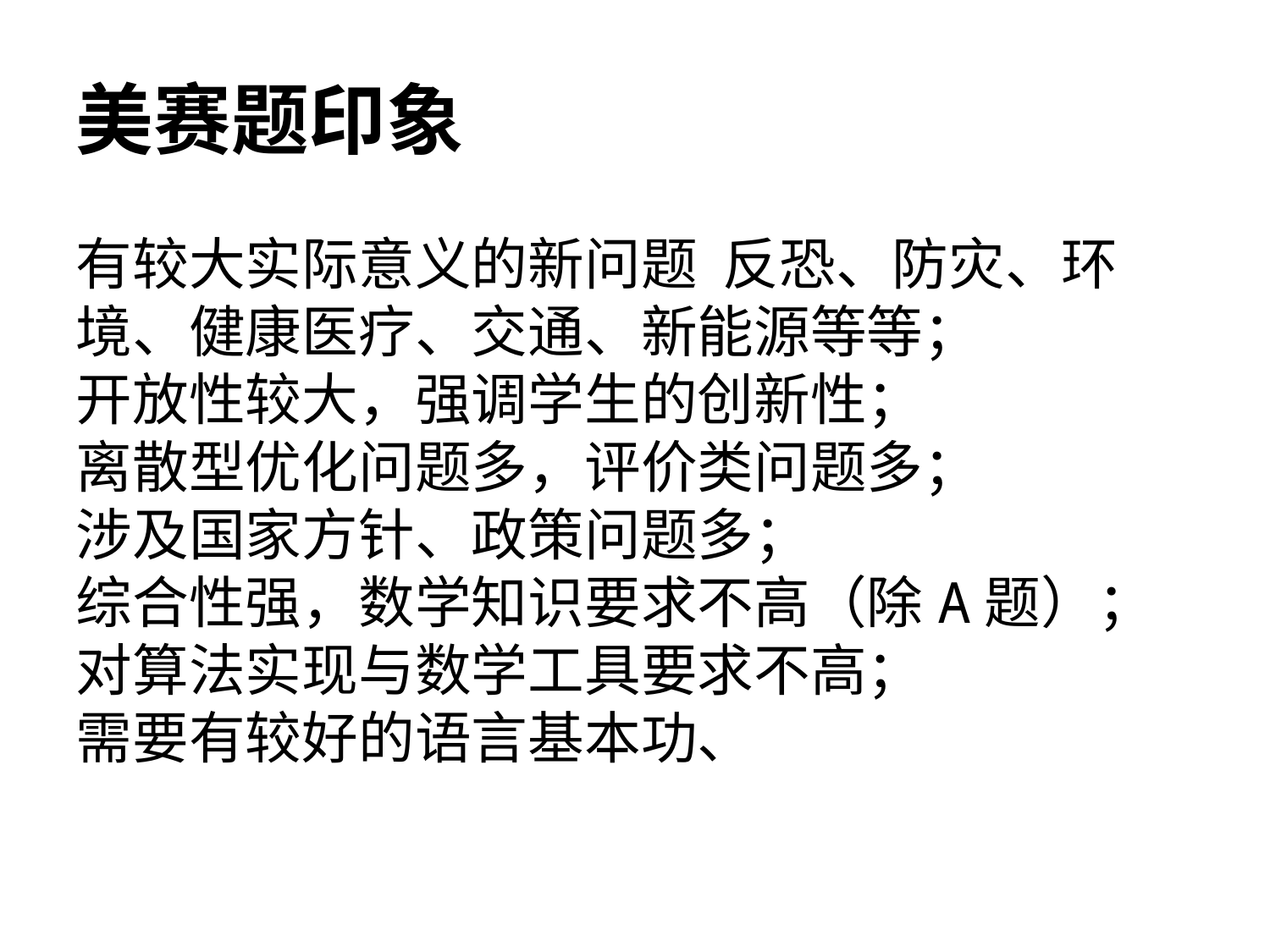

# 美赛题印象
有较大实际意义的新问题  反恐、防灾、环境、健康医疗、交通、新能源等等；
开放性较大，强调学生的创新性；
离散型优化问题多，评价类问题多；
涉及国家方针、政策问题多；
综合性强，数学知识要求不高（除A题）；
对算法实现与数学工具要求不高；
需要有较好的语言基本功、